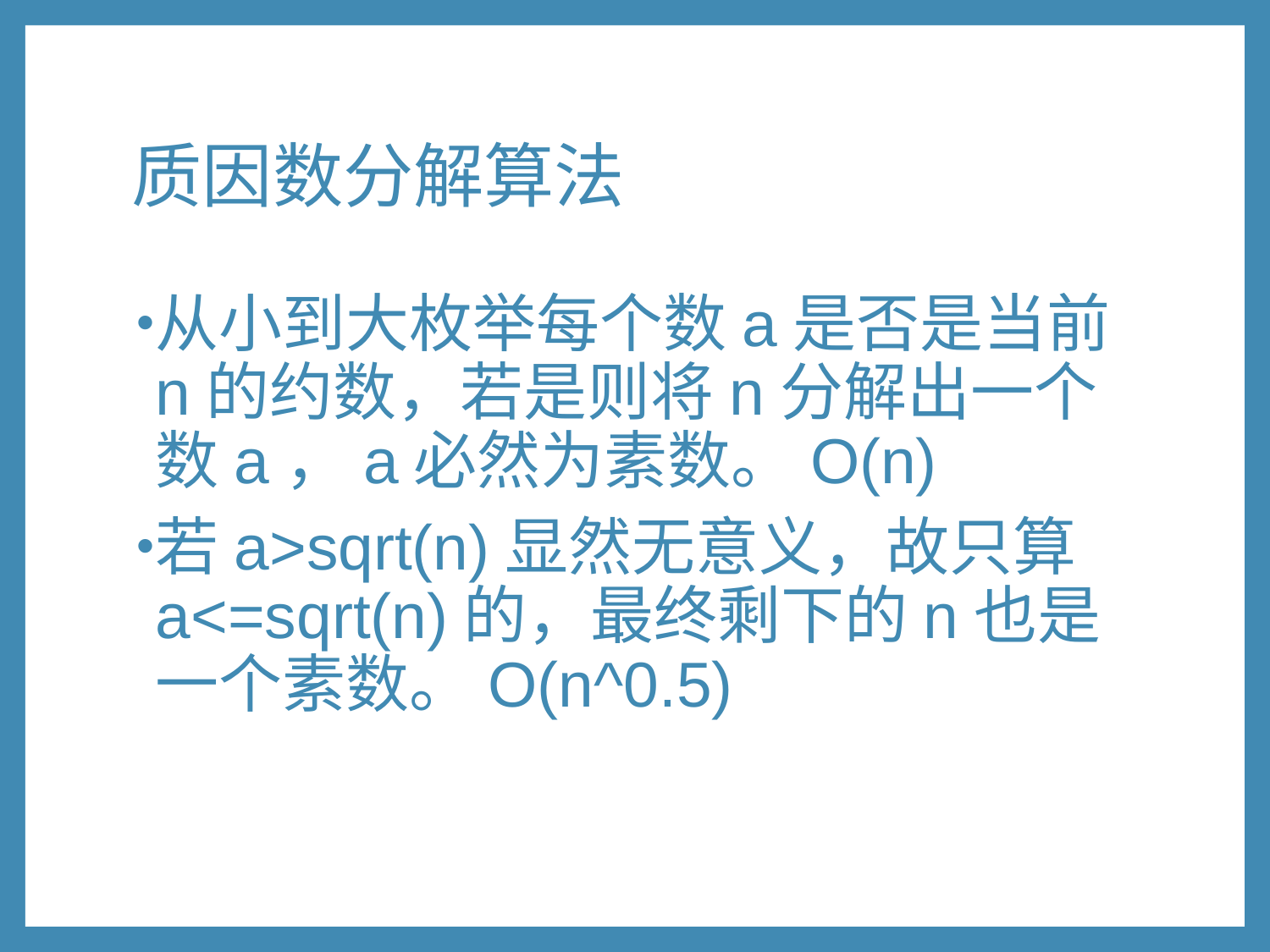

# 质因数分解算法
从小到大枚举每个数a是否是当前n的约数，若是则将n分解出一个数a，a必然为素数。O(n)
若a>sqrt(n)显然无意义，故只算a<=sqrt(n)的，最终剩下的n也是一个素数。O(n^0.5)